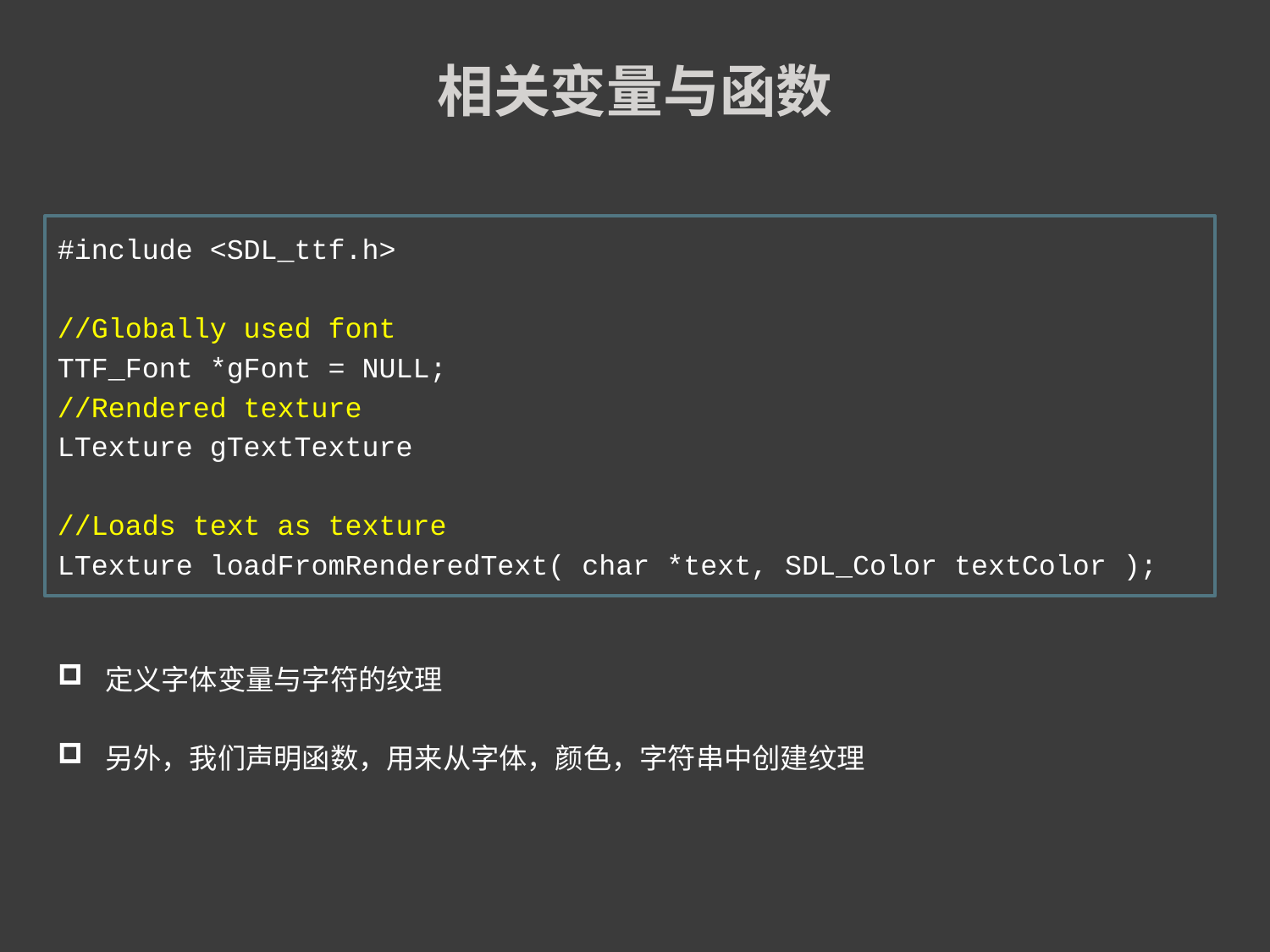

相关变量与函数
#include <SDL_ttf.h>

//Globally used font
TTF_Font *gFont = NULL;
//Rendered texture
LTexture gTextTexture

//Loads text as texture
LTexture loadFromRenderedText( char *text, SDL_Color textColor );

定义字体变量与字符的纹理

另外，我们声明函数，用来从字体，颜色，字符串中创建纹理